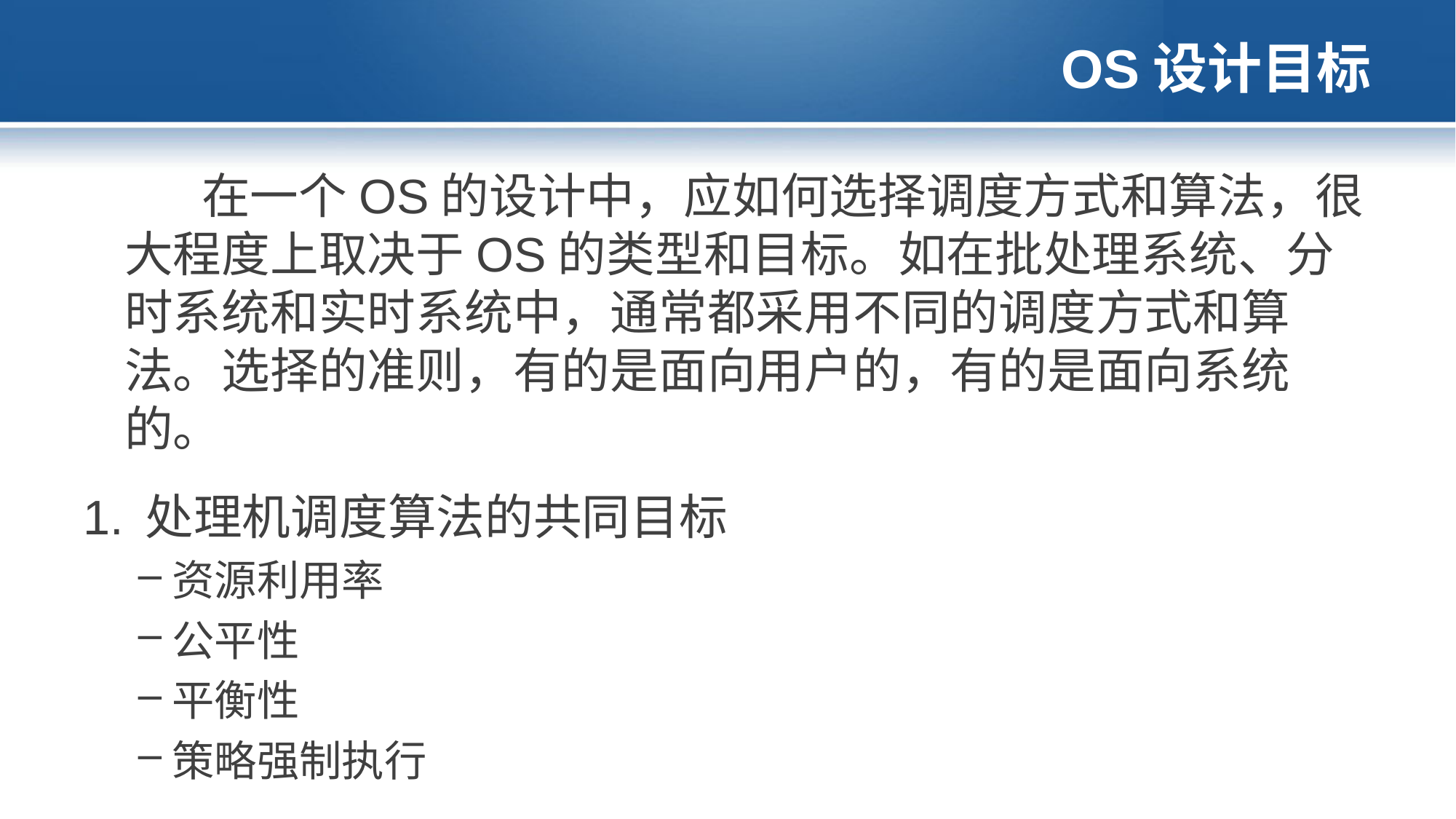

# OS设计目标
 在一个OS的设计中，应如何选择调度方式和算法，很大程度上取决于OS的类型和目标。如在批处理系统、分时系统和实时系统中，通常都采用不同的调度方式和算法。选择的准则，有的是面向用户的，有的是面向系统的。
处理机调度算法的共同目标
资源利用率
公平性
平衡性
策略强制执行